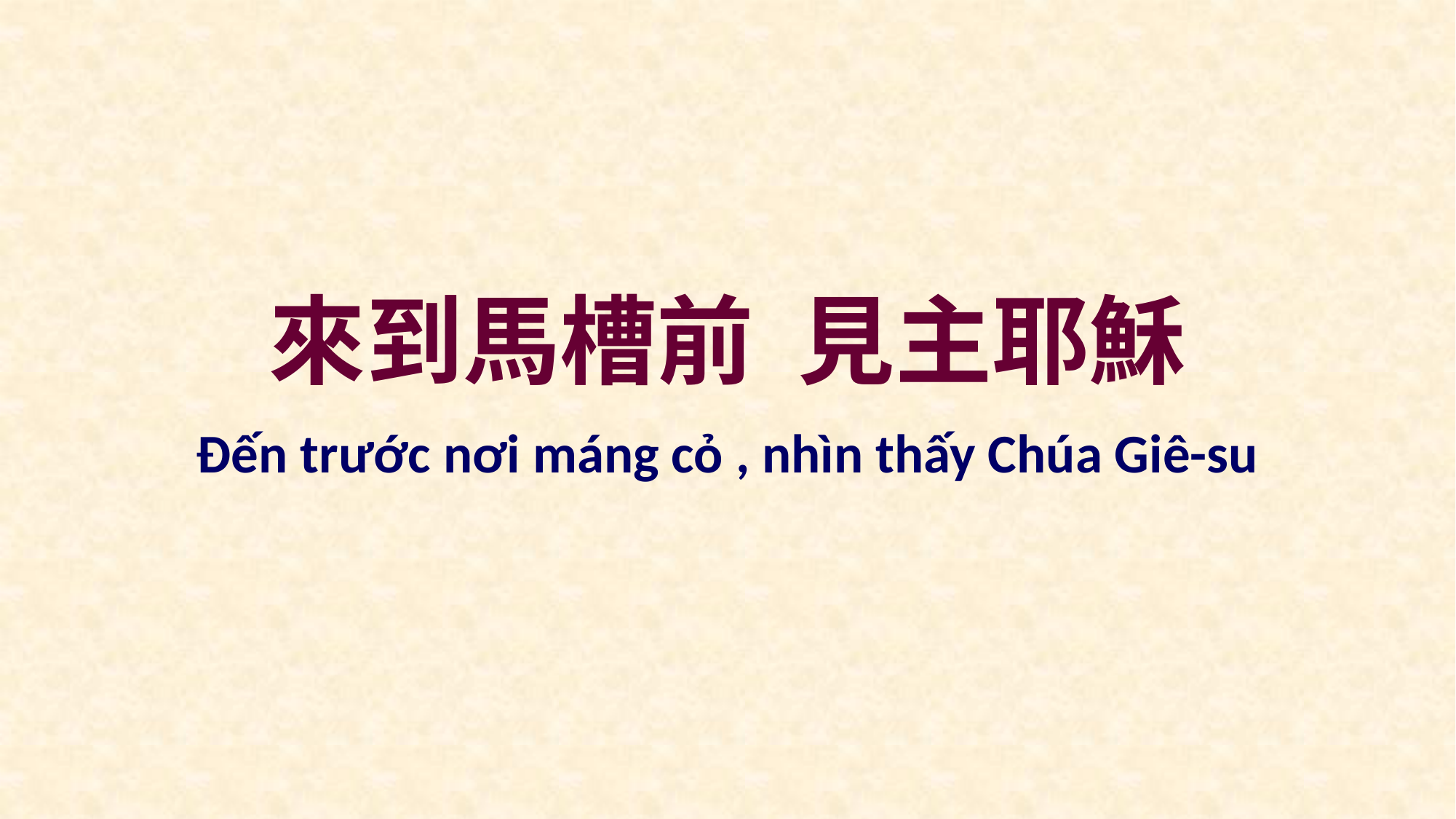

來到馬槽前  見主耶穌
Đến trước nơi máng cỏ , nhìn thấy Chúa Giê-su